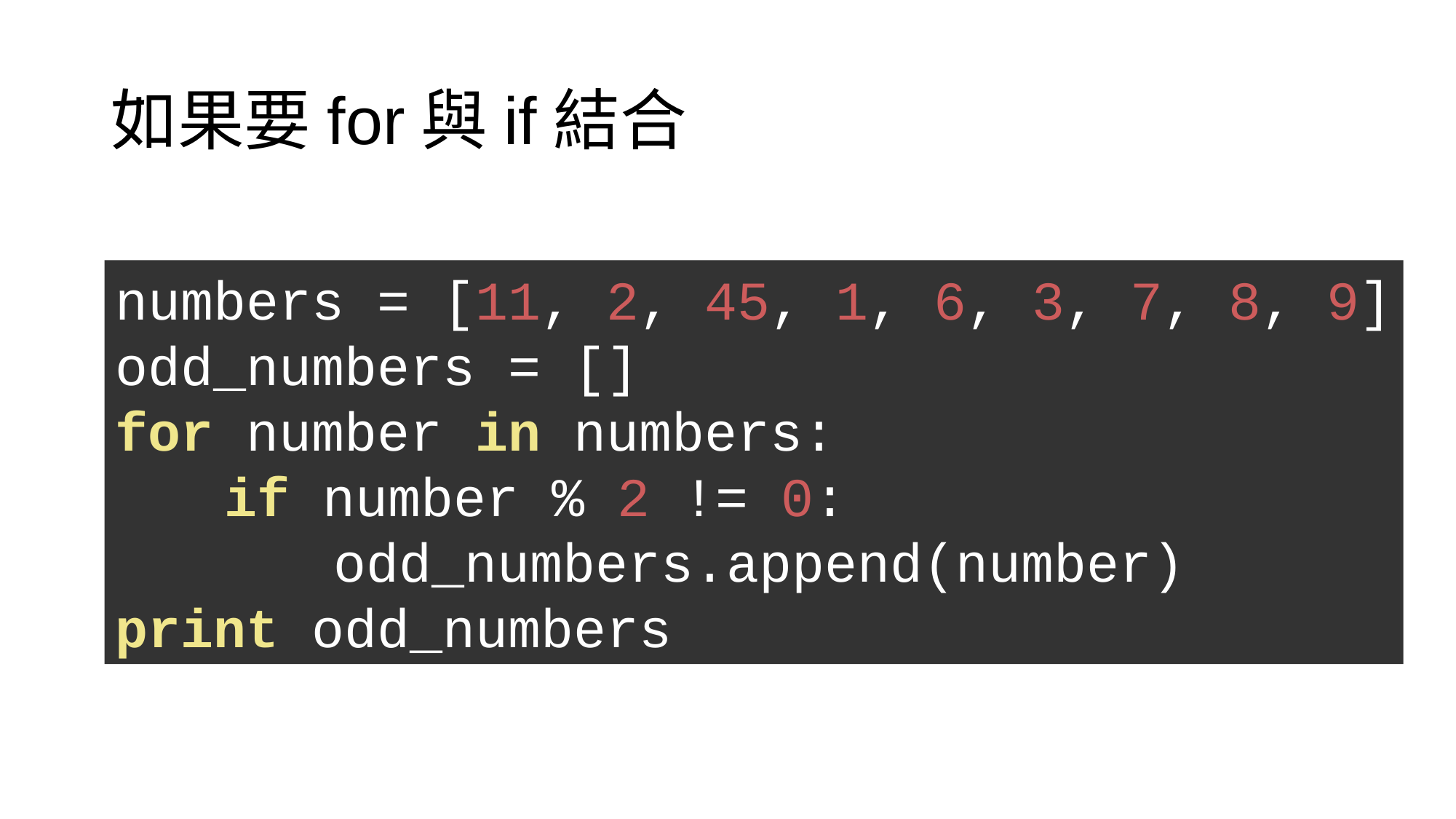

# 如果要for與if結合

numbers = [11, 2, 45, 1, 6, 3, 7, 8, 9]
odd_numbers = []
for number in numbers:
	if number % 2 != 0:
		odd_numbers.append(number)
print odd_numbers